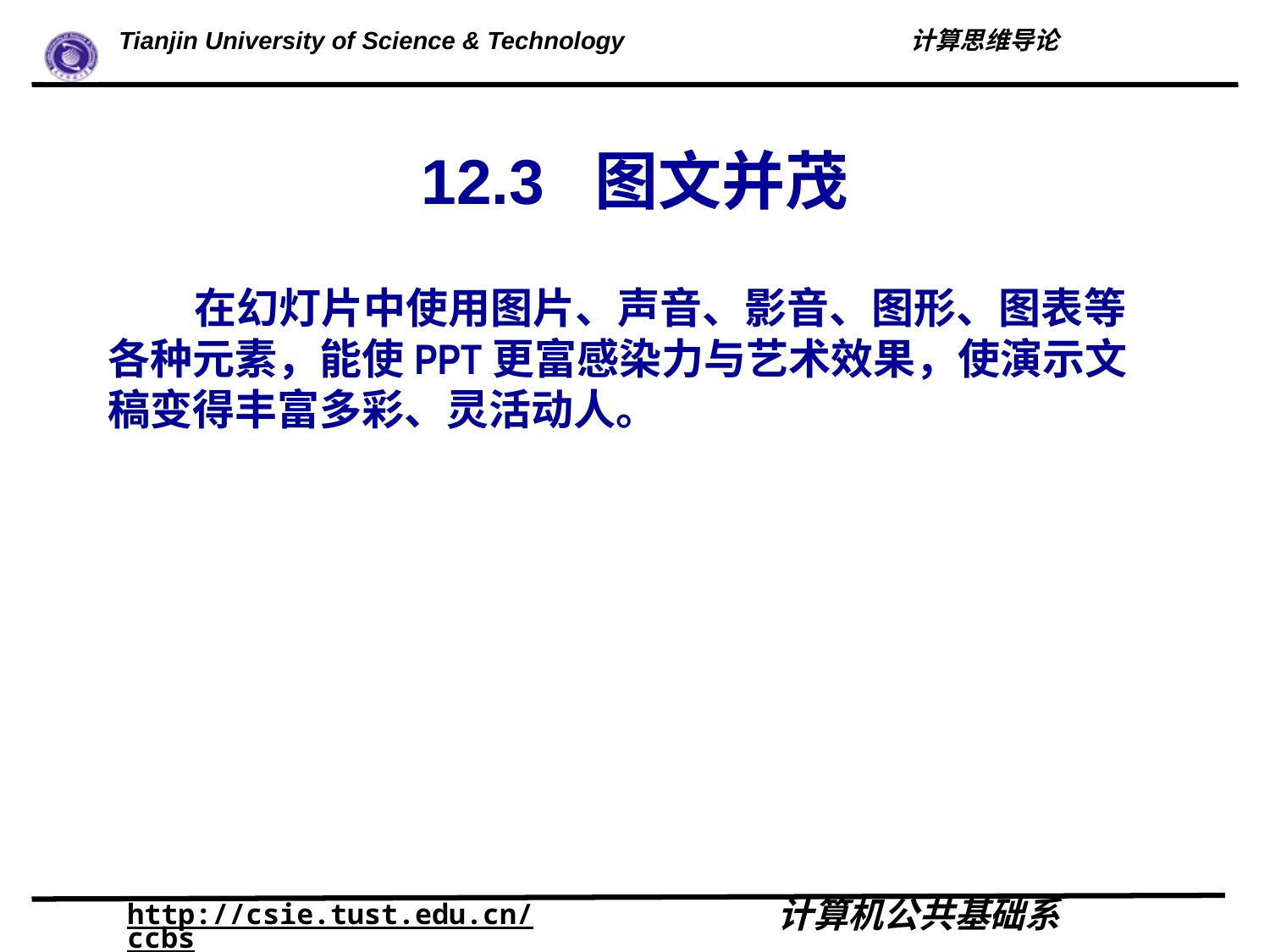

# 12.3  图文并茂
        在幻灯片中使用图片、声音、影音、图形、图表等各种元素，能使PPT更富感染力与艺术效果，使演示文稿变得丰富多彩、灵活动人。